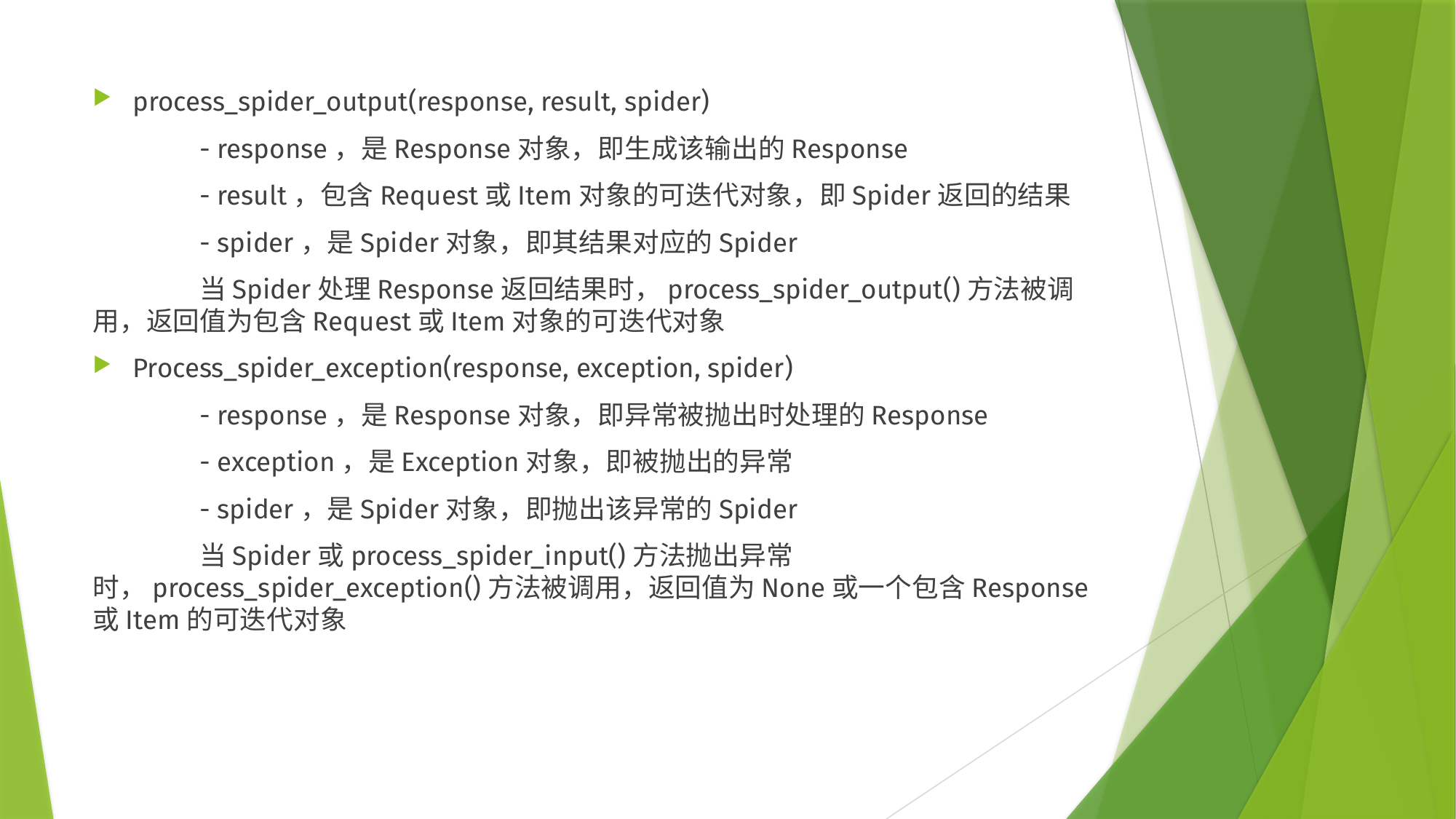

process_spider_output(response, result, spider)
	- response，是Response对象，即生成该输出的Response
	- result，包含Request或Item对象的可迭代对象，即Spider返回的结果
	- spider，是Spider对象，即其结果对应的Spider
	当Spider处理Response返回结果时，process_spider_output()方法被调用，返回值为包含Request或Item对象的可迭代对象
Process_spider_exception(response, exception, spider)
	- response，是Response对象，即异常被抛出时处理的Response
	- exception，是Exception对象，即被抛出的异常
	- spider，是Spider对象，即抛出该异常的Spider
	当Spider或process_spider_input()方法抛出异常时，process_spider_exception()方法被调用，返回值为None或一个包含Response或Item的可迭代对象